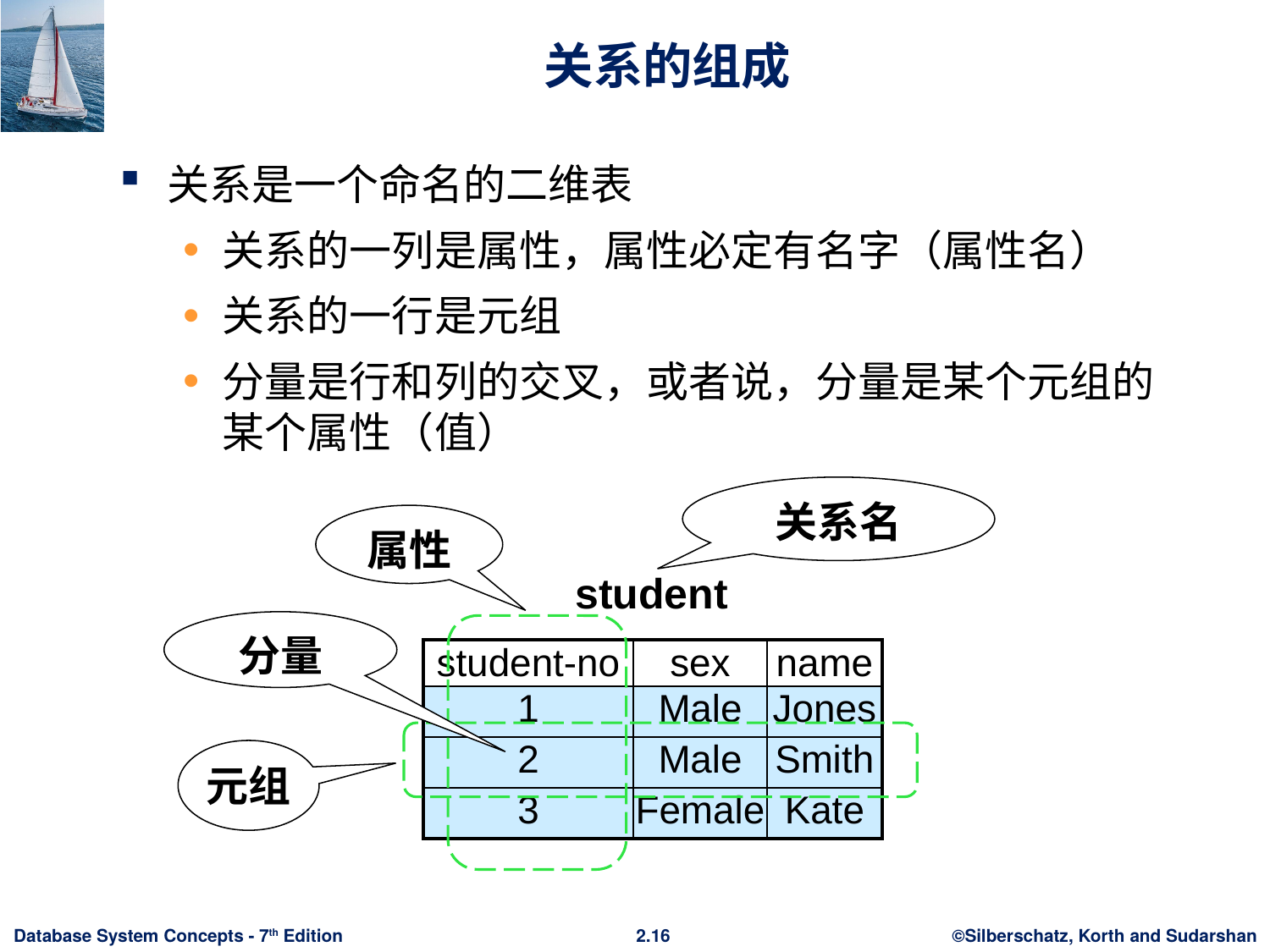

# 关系的组成
关系是一个命名的二维表
关系的一列是属性，属性必定有名字（属性名）
关系的一行是元组
分量是行和列的交叉，或者说，分量是某个元组的某个属性（值）
关系名
属性
student
分量

| student-no | sex | name |
| --- | --- | --- |
| 1 | Male | Jones |
| 2 | Male | Smith |
| 3 | Female | Kate |

元组